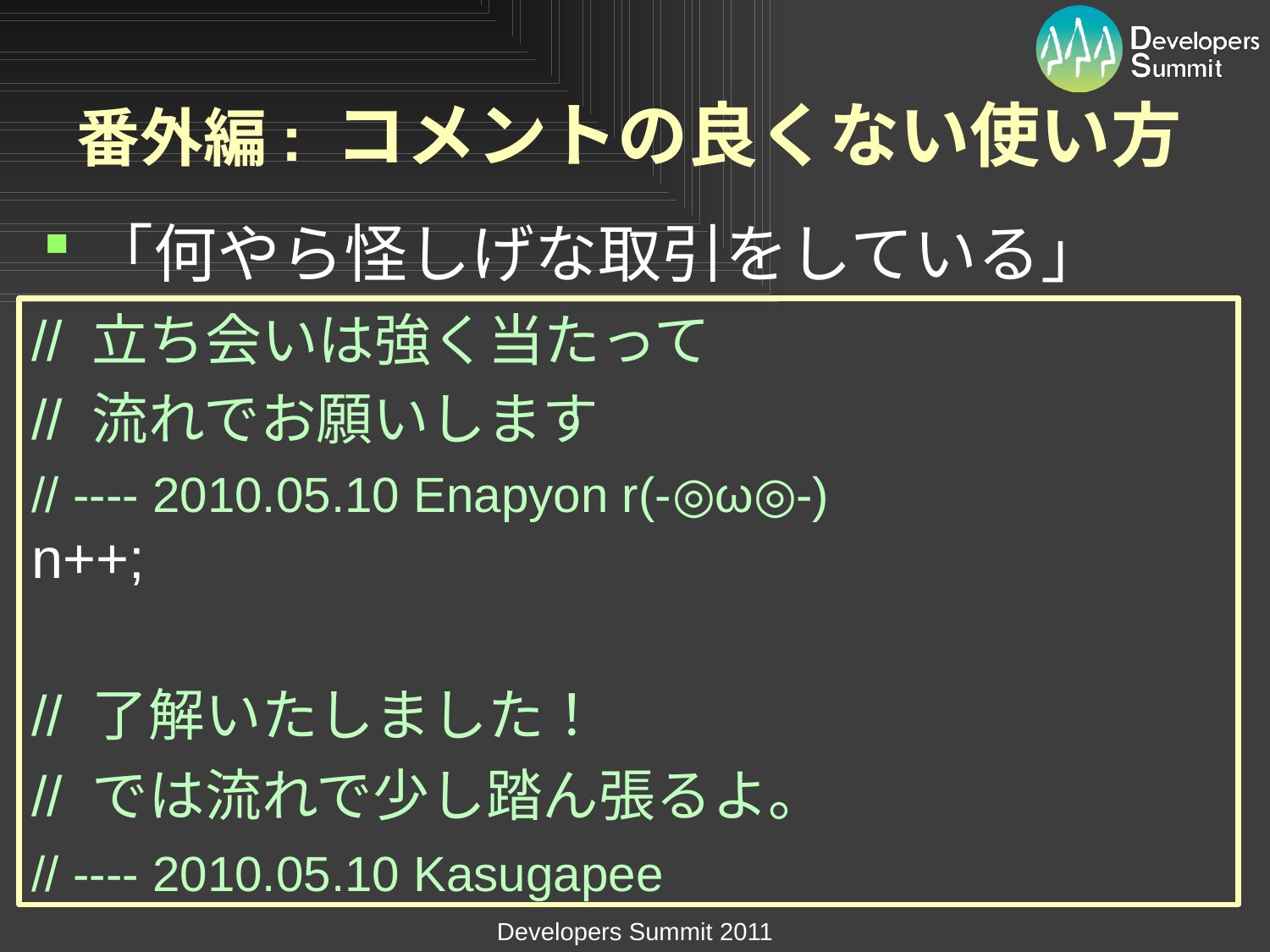

# 番外編: コメントの良くない使い方
「何やら怪しげな取引をしている」
// 立ち会いは強く当たって
// 流れでお願いします
// ---- 2010.05.10 Enapyon r(-◎ω◎-)
n++;

// 了解いたしました！
// では流れで少し踏ん張るよ。
// ---- 2010.05.10 Kasugapee